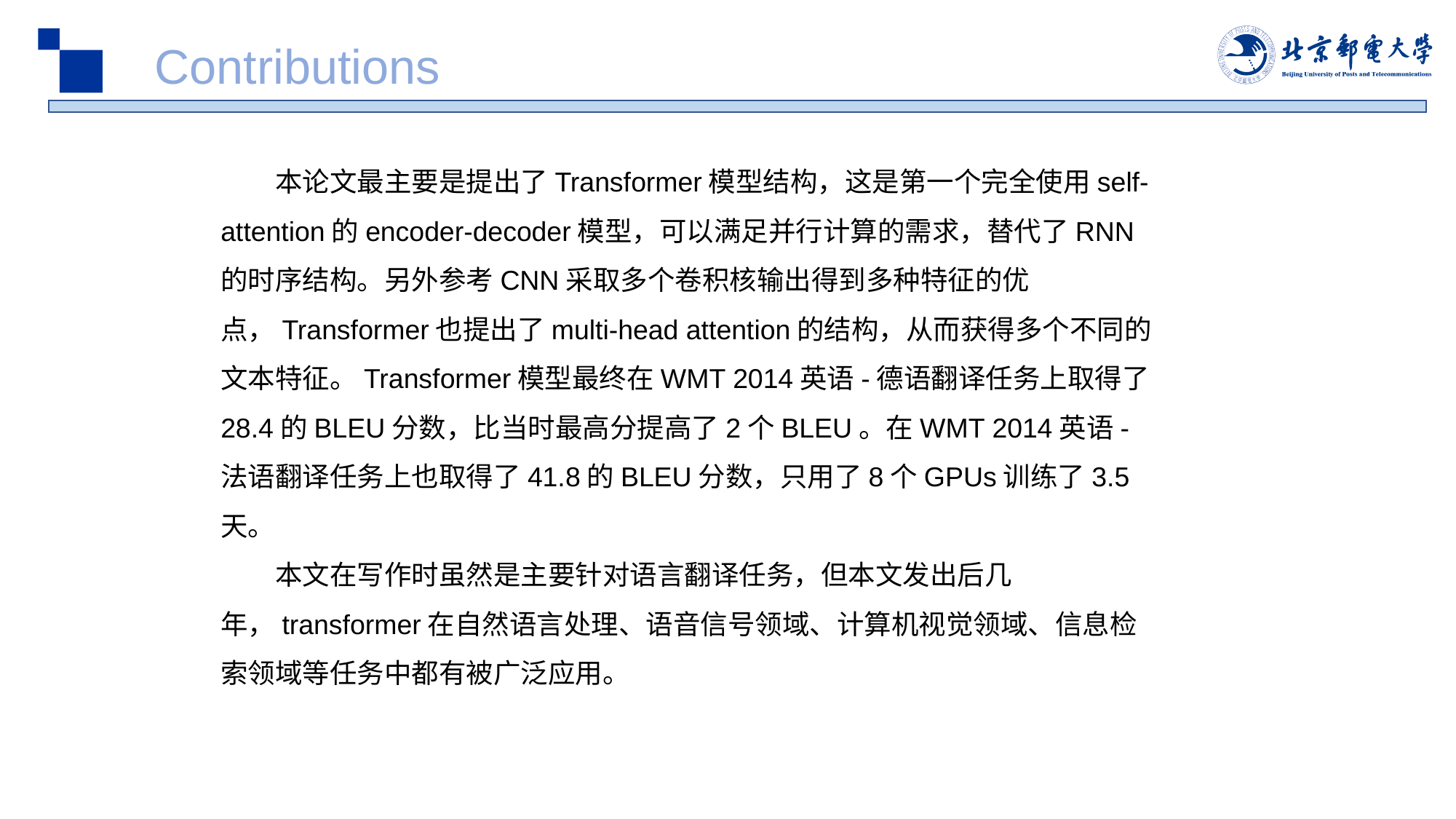

Contributions

本论文最主要是提出了Transformer模型结构，这是第一个完全使用self-attention的encoder-decoder模型，可以满足并行计算的需求，替代了RNN的时序结构。另外参考CNN采取多个卷积核输出得到多种特征的优点，Transformer也提出了multi-head attention的结构，从而获得多个不同的文本特征。Transformer模型最终在WMT 2014英语-德语翻译任务上取得了28.4的BLEU分数，比当时最高分提高了2个BLEU。在WMT 2014英语-法语翻译任务上也取得了41.8的BLEU分数，只用了8个GPUs训练了3.5天。
本文在写作时虽然是主要针对语言翻译任务，但本文发出后几年，transformer在自然语言处理、语音信号领域、计算机视觉领域、信息检索领域等任务中都有被广泛应用。